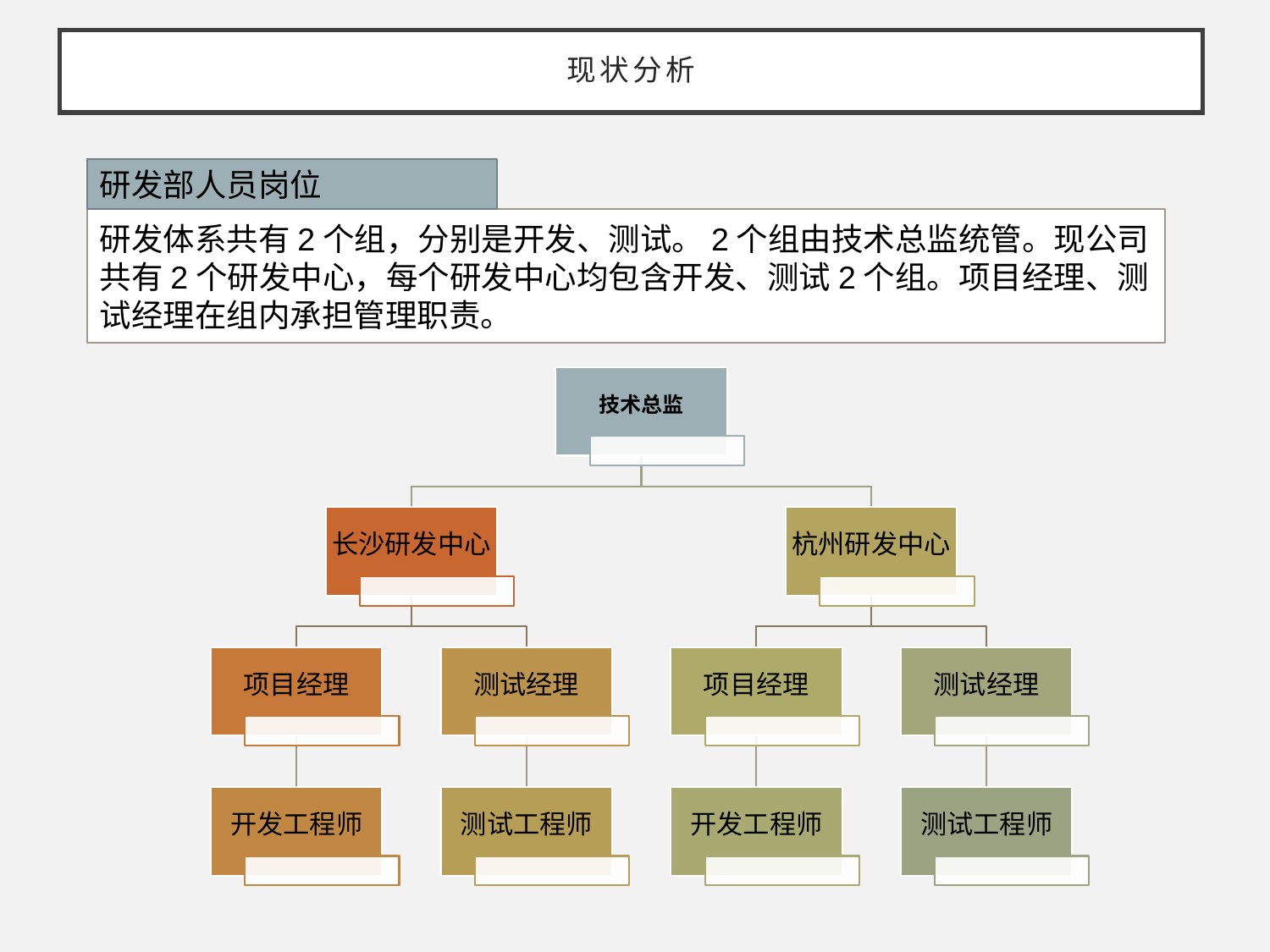

# 现状分析
研发部人员岗位

研发体系共有2个组，分别是开发、测试。2个组由技术总监统管。现公司共有2个研发中心，每个研发中心均包含开发、测试2个组。项目经理、测试经理在组内承担管理职责。
技术总监

长沙研发中心

项目经理

开发工程师

测试经理

测试工程师

杭州研发中心

项目经理

开发工程师

测试经理

测试工程师